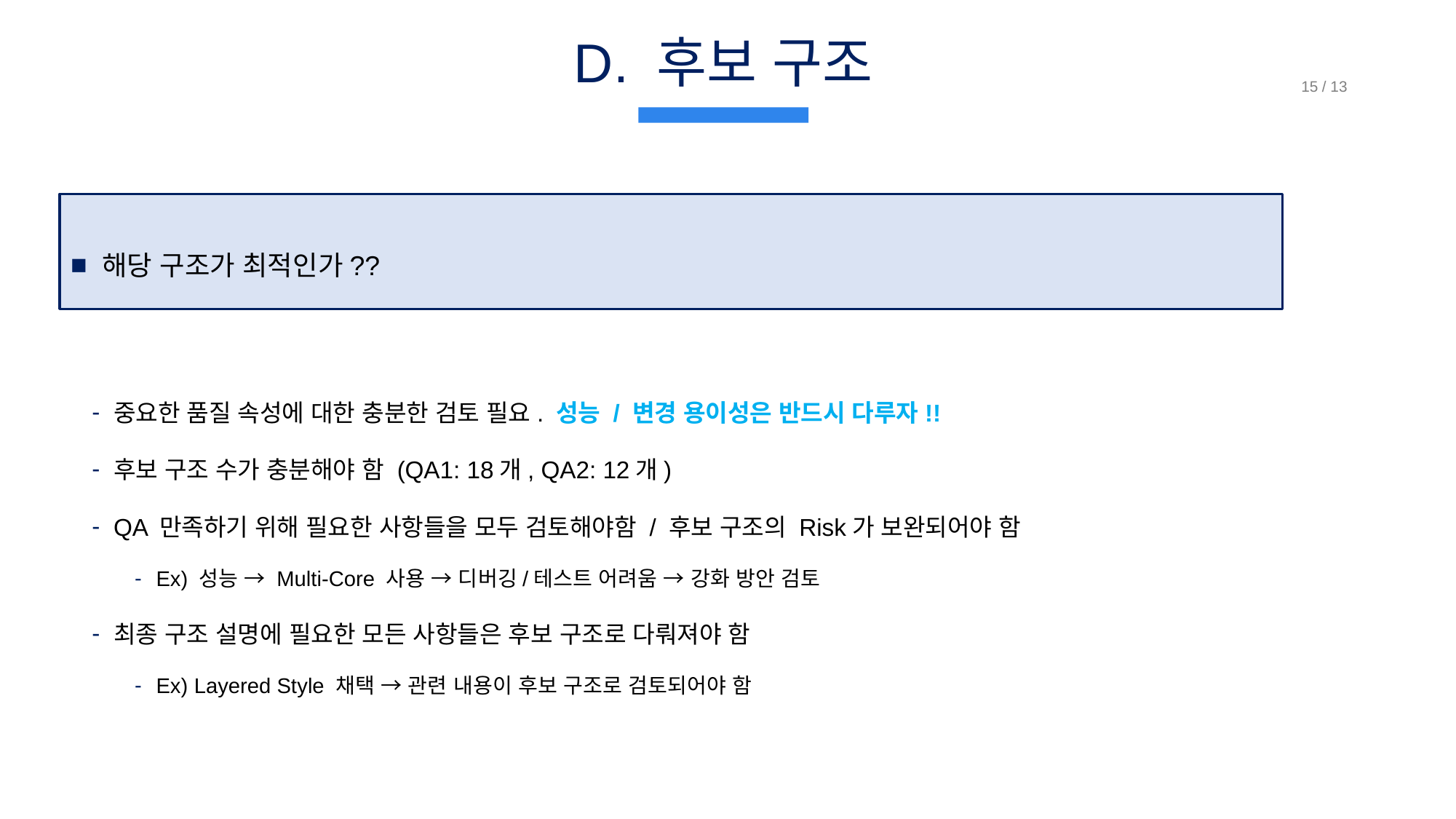

# D. 후보 구조
해당 구조가 최적인가??
중요한 품질 속성에 대한 충분한 검토 필요. 성능 / 변경 용이성은 반드시 다루자!!
후보 구조 수가 충분해야 함 (QA1: 18개, QA2: 12개)
QA 만족하기 위해 필요한 사항들을 모두 검토해야함 / 후보 구조의 Risk가 보완되어야 함
Ex) 성능 → Multi-Core 사용 → 디버깅/테스트 어려움 → 강화 방안 검토
최종 구조 설명에 필요한 모든 사항들은 후보 구조로 다뤄져야 함
Ex) Layered Style 채택 → 관련 내용이 후보 구조로 검토되어야 함